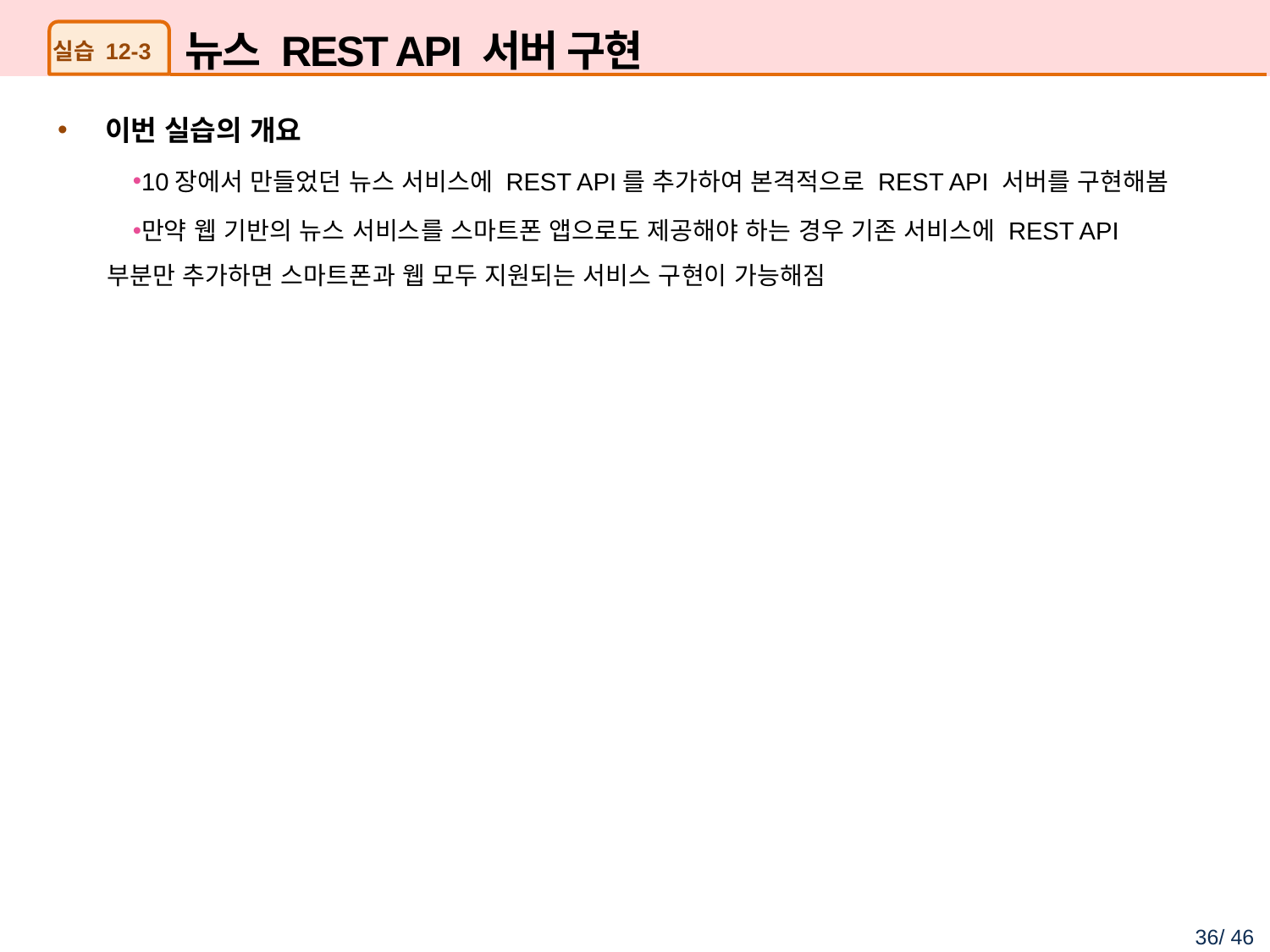

# 뉴스 REST API 서버 구현
실습 12-3
이번 실습의 개요
10장에서 만들었던 뉴스 서비스에 REST API를 추가하여 본격적으로 REST API 서버를 구현해봄
만약 웹 기반의 뉴스 서비스를 스마트폰 앱으로도 제공해야 하는 경우 기존 서비스에 REST API 부분만 추가하면 스마트폰과 웹 모두 지원되는 서비스 구현이 가능해짐